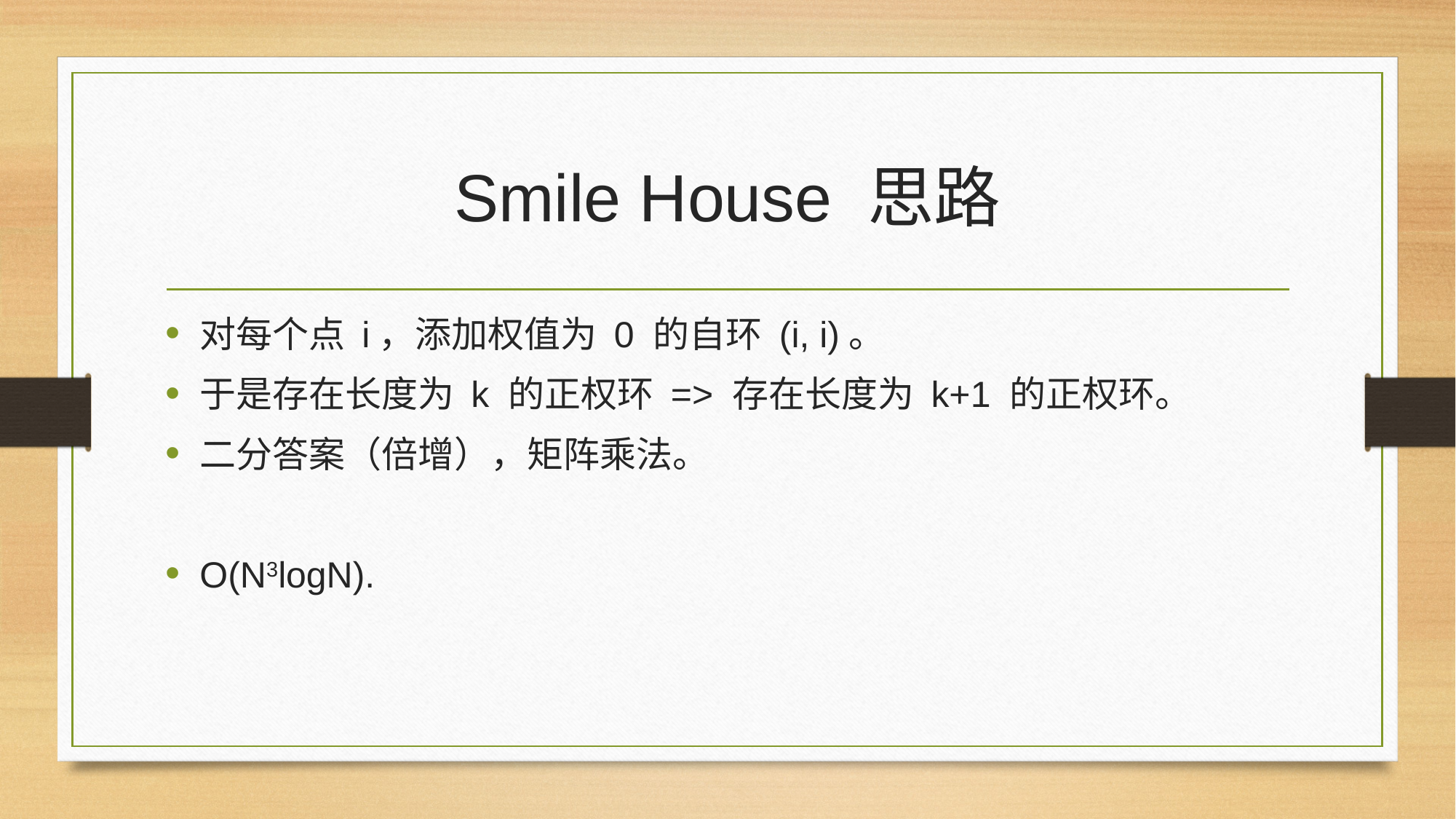

# Smile House 思路
对每个点 i，添加权值为 0 的自环 (i, i)。
于是存在长度为 k 的正权环 => 存在长度为 k+1 的正权环。
二分答案（倍增），矩阵乘法。

O(N3logN).